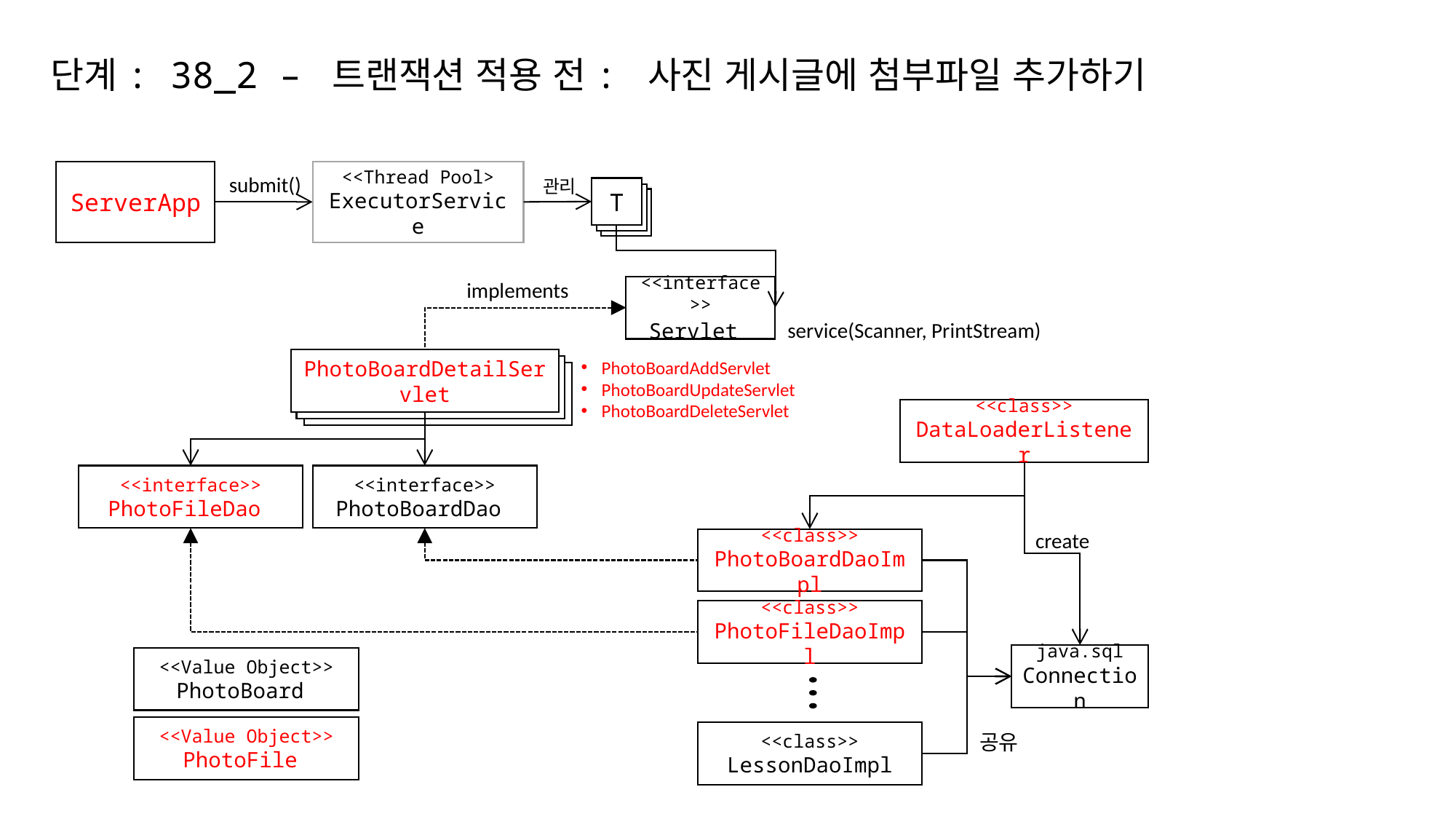

단계: 38_2 – 트랜잭션 적용 전: 사진 게시글에 첨부파일 추가하기
ServerApp
<<Thread Pool>
ExecutorService
submit()
관리
T
T
T
implements
<<interface>>
Servlet
service(Scanner, PrintStream)
PhotoBoardDetailServlet
PhotoBoardAddServlet
PhotoBoardUpdateServlet
PhotoBoardDeleteServlet
PhotoBoardListServlet
PhotoBoardListServlet
<<class>>
DataLoaderListener
<<interface>>
PhotoFileDao
<<interface>>
PhotoBoardDao
create
<<class>>
PhotoBoardDaoImpl
<<class>>
PhotoFileDaoImpl
java.sql
Connection
<<Value Object>>
PhotoBoard

<<Value Object>>
PhotoFile
<<class>>
LessonDaoImpl
공유